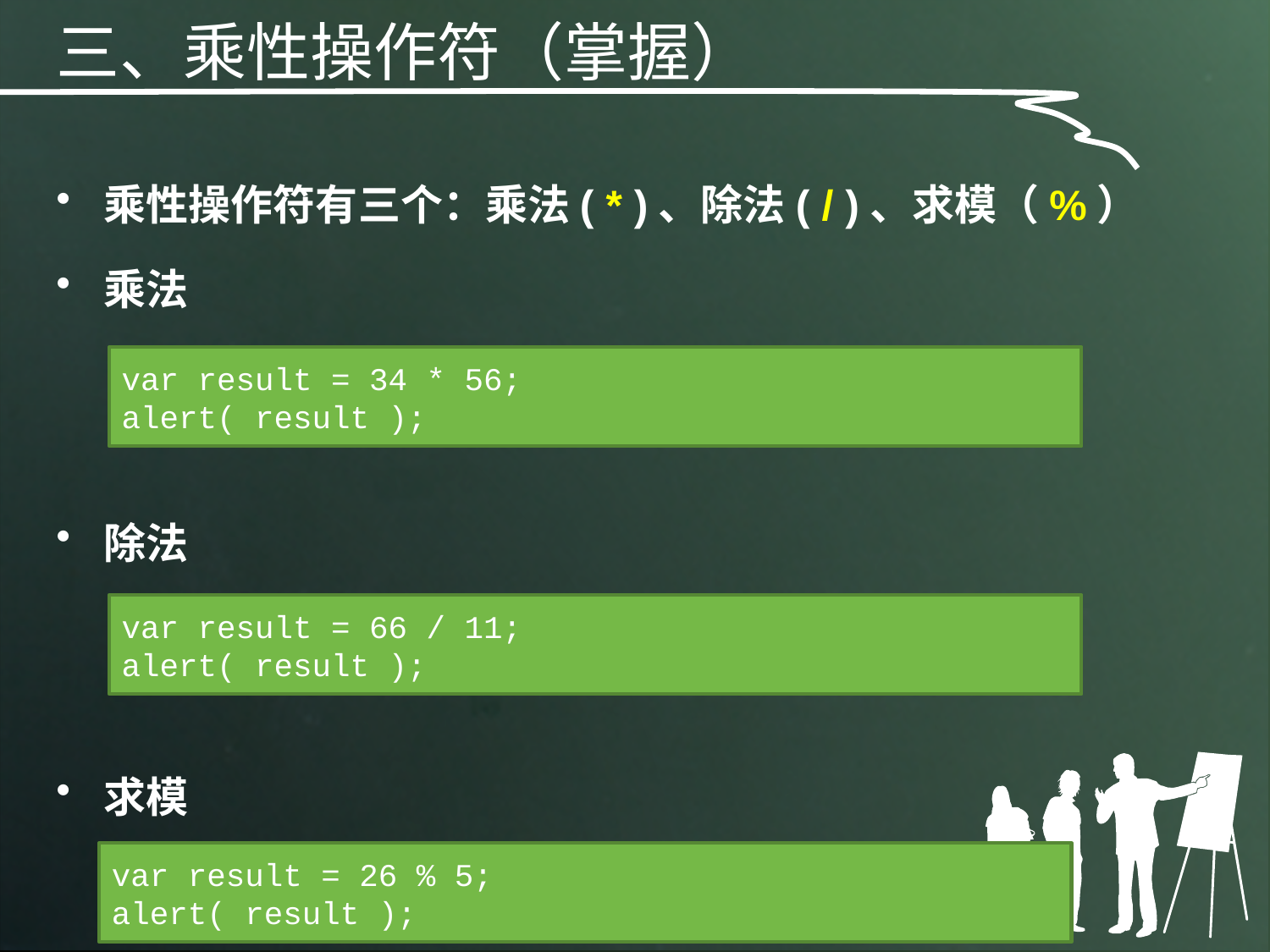

三、乘性操作符（掌握）

乘性操作符有三个：乘法( * )、除法( / )、求模（%）
乘法

除法

求模
var result = 34 * 56;
alert( result );
var result = 66 / 11;
alert( result );
var result = 26 % 5;
alert( result );